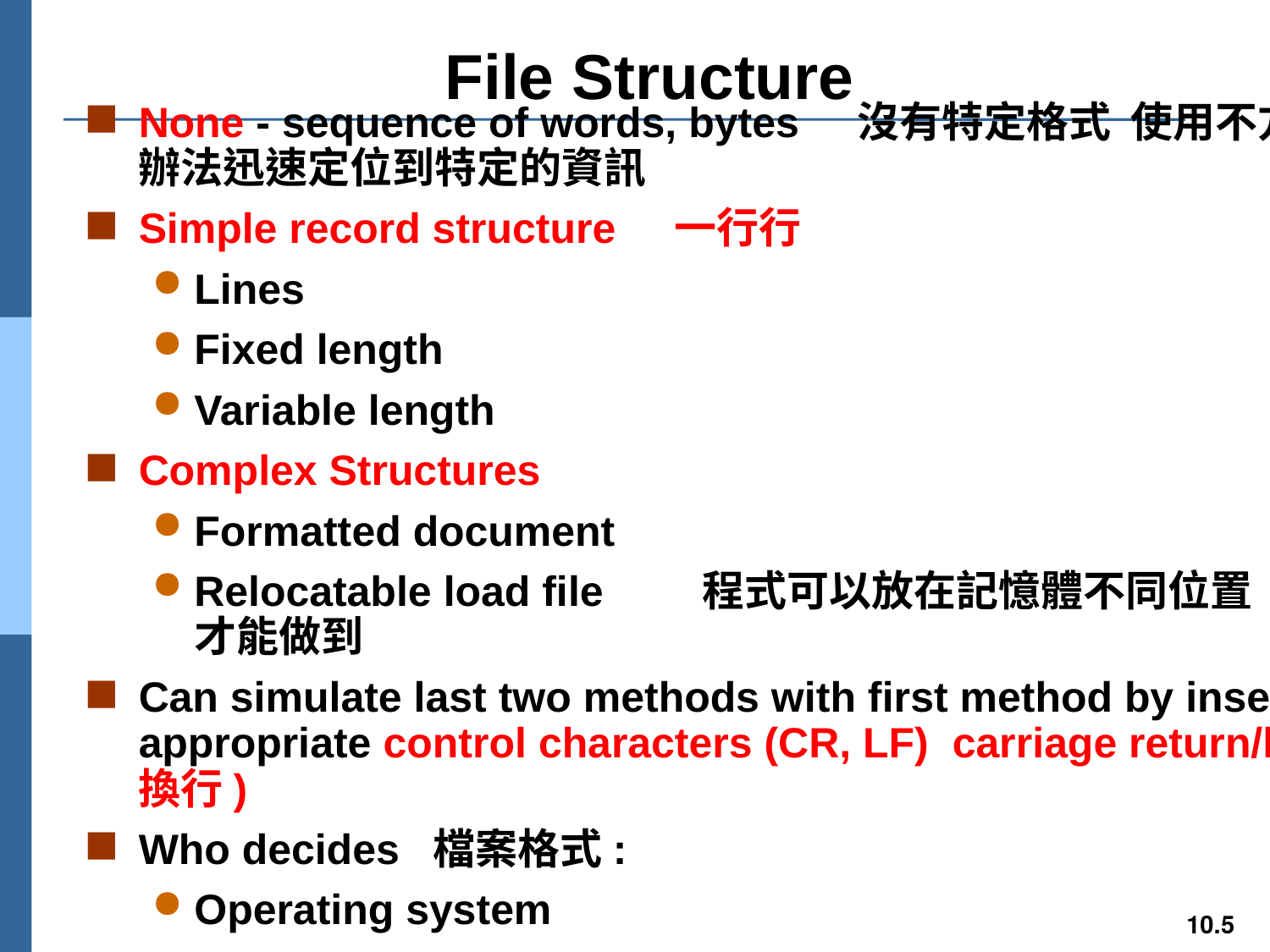

# File Structure
None - sequence of words, bytes    沒有特定格式  使用不方便速度慢   沒辦法迅速定位到特定的資訊
Simple record structure    一行行
Lines
Fixed length
Variable length
Complex Structures
Formatted document
Relocatable load file	程式可以放在記憶體不同位置  會有特定格式才能做到
Can simulate last two methods with first method by inserting appropriate control characters (CR, LF)  carriage return/line feed(迴車 換行)
Who decides  檔案格式:
Operating system
Program